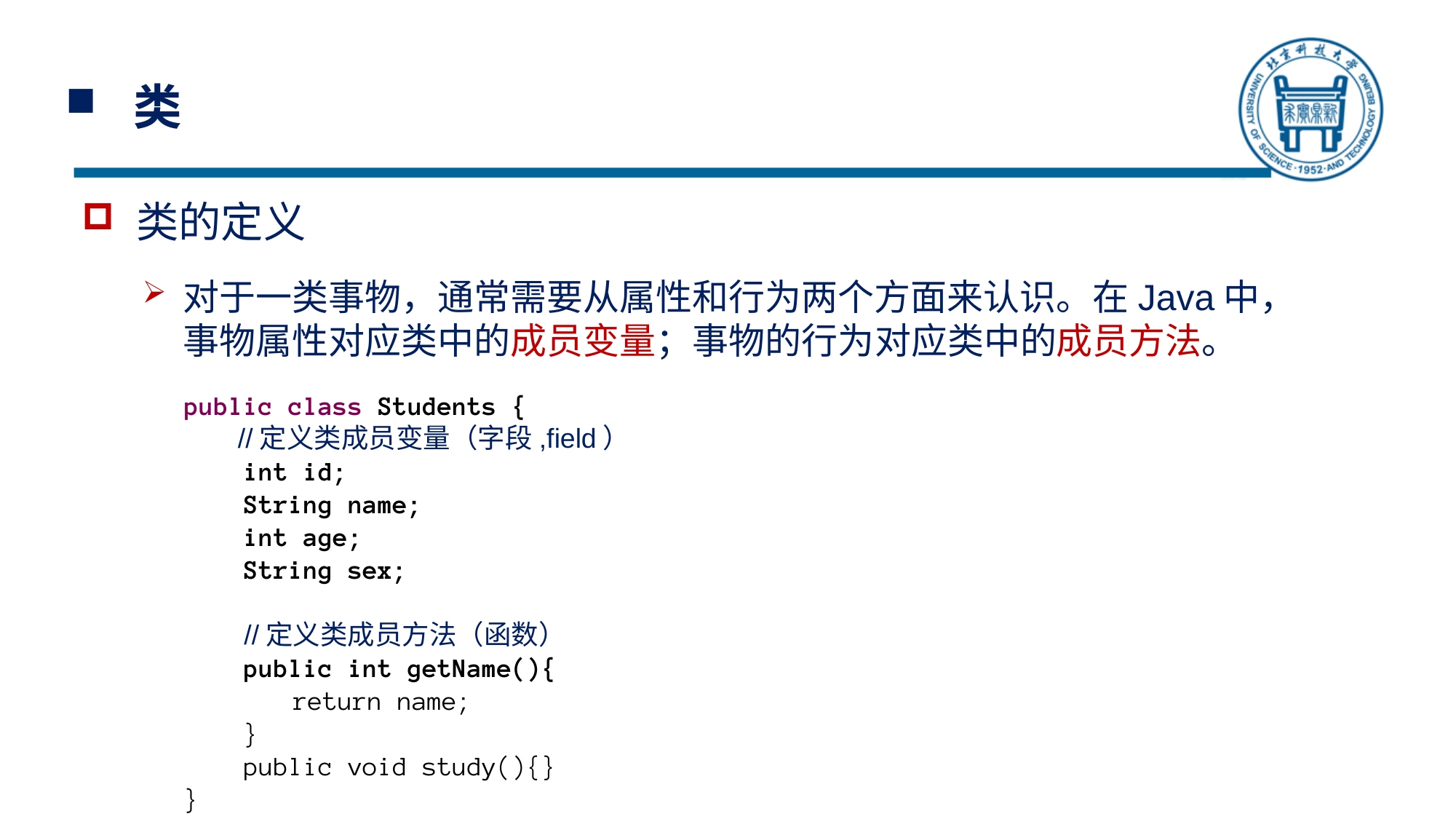

# 类
类的定义
对于一类事物，通常需要从属性和行为两个方面来认识。在Java中，事物属性对应类中的成员变量；事物的行为对应类中的成员方法。
public class Students {
       //定义类成员变量（字段,field）
    int id;
    String name;
    int age;
    String sex;

    //定义类成员方法（函数）
    public int getName(){
	return name;
    }
    public void study(){}
}